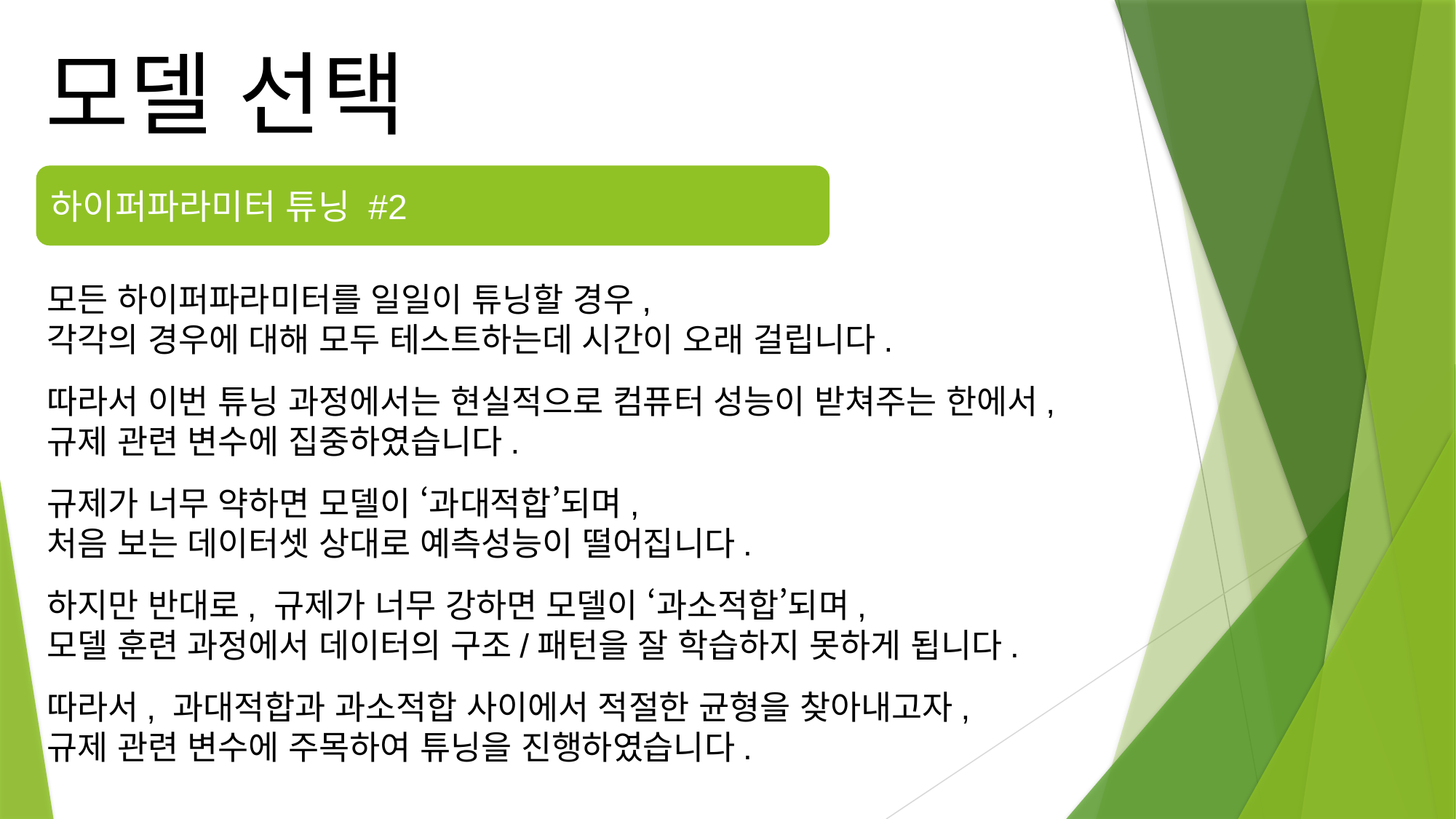

모델 선택
하이퍼파라미터 튜닝 #2
모든 하이퍼파라미터를 일일이 튜닝할 경우,
각각의 경우에 대해 모두 테스트하는데 시간이 오래 걸립니다.

따라서 이번 튜닝 과정에서는 현실적으로 컴퓨터 성능이 받쳐주는 한에서,
규제 관련 변수에 집중하였습니다.

규제가 너무 약하면 모델이 ‘과대적합’되며,
처음 보는 데이터셋 상대로 예측성능이 떨어집니다.

하지만 반대로, 규제가 너무 강하면 모델이 ‘과소적합’되며,
모델 훈련 과정에서 데이터의 구조/패턴을 잘 학습하지 못하게 됩니다.

따라서, 과대적합과 과소적합 사이에서 적절한 균형을 찾아내고자,
규제 관련 변수에 주목하여 튜닝을 진행하였습니다.